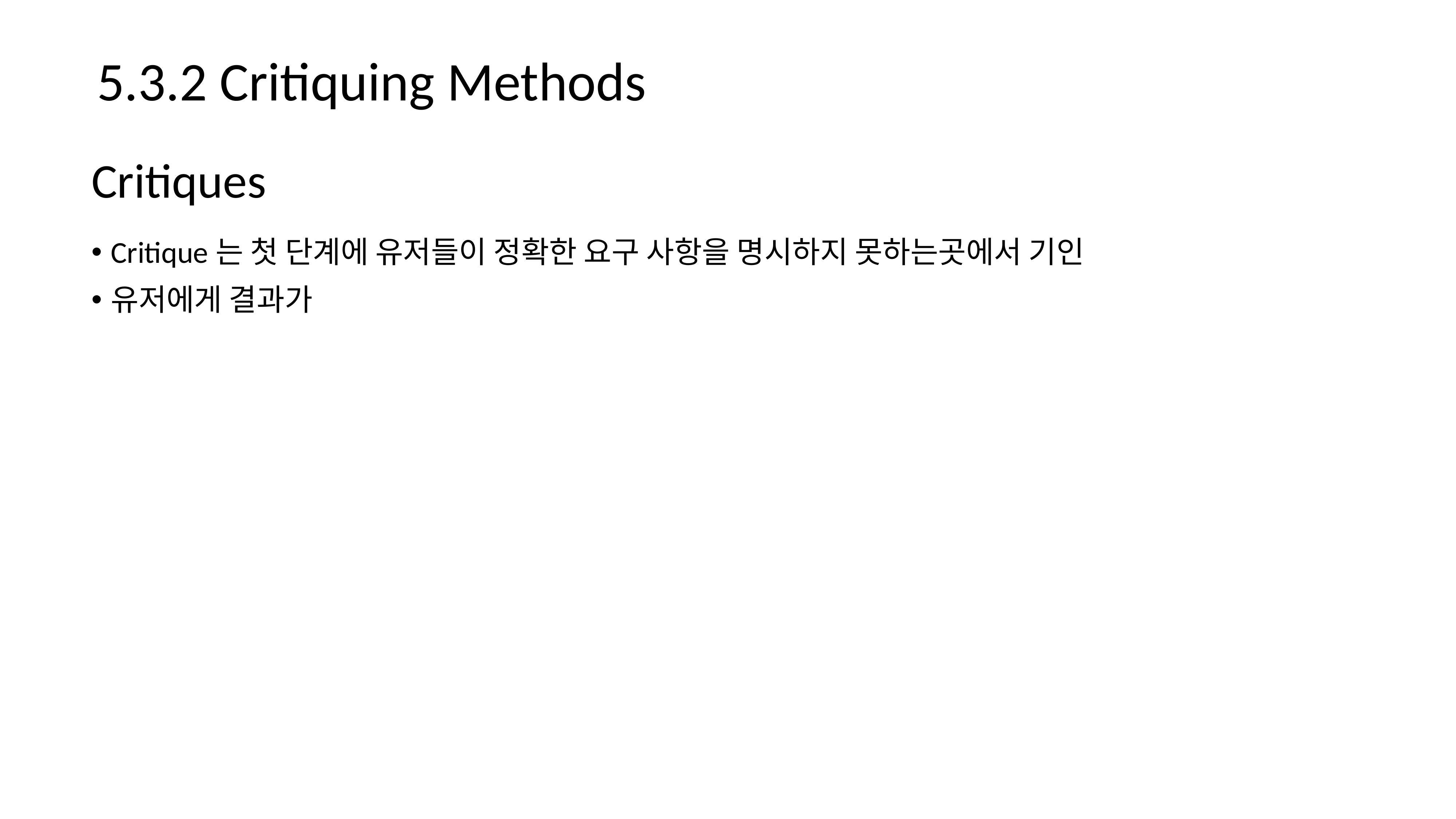

5.3.2 Critiquing Methods
# Critiques
Critique는 첫 단계에 유저들이 정확한 요구 사항을 명시하지 못하는곳에서 기인
유저에게 결과가